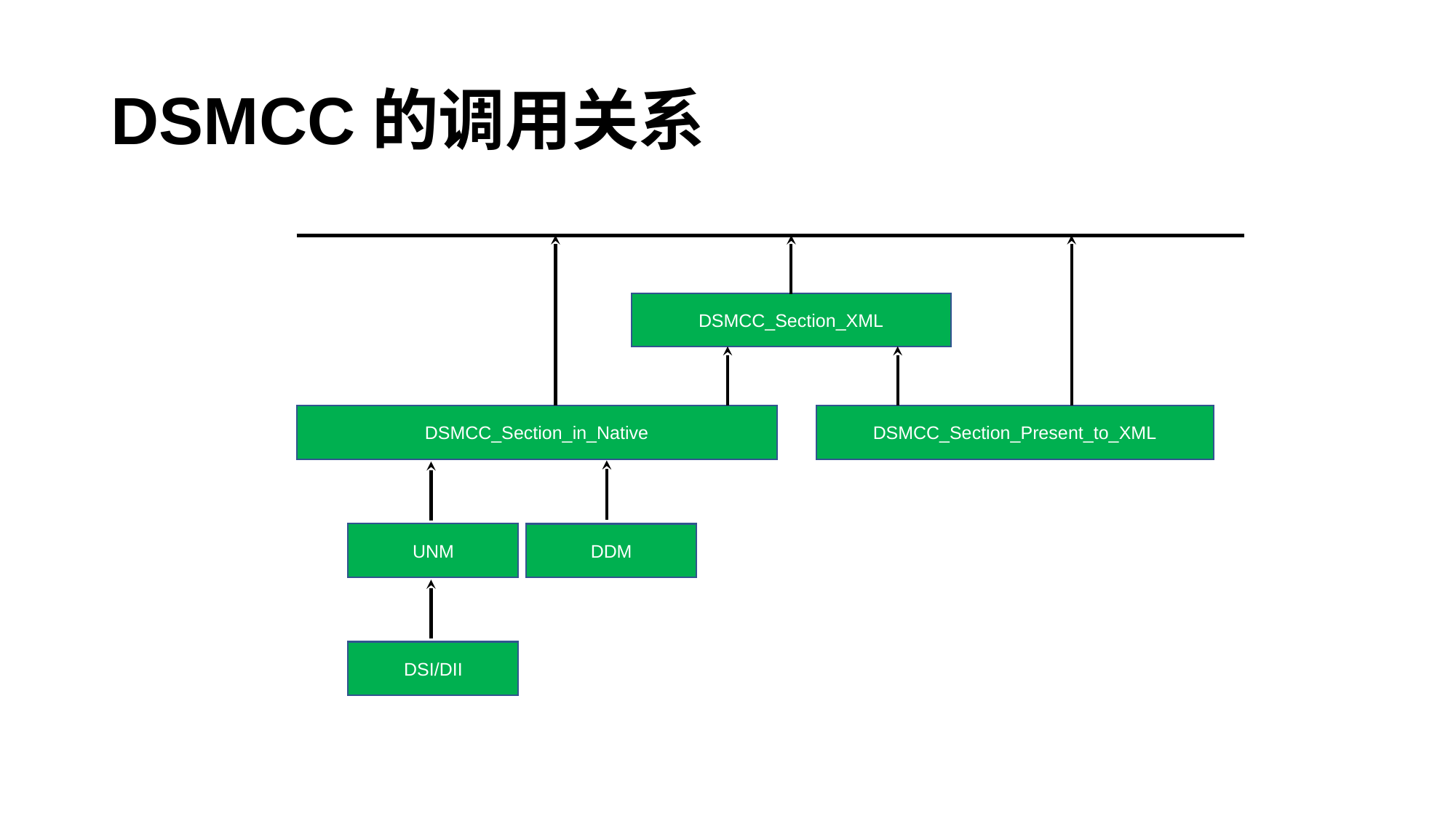

# DSMCC的调用关系
DSMCC_Section_XML
DSMCC_Section_in_Native
DSMCC_Section_Present_to_XML
UNM
DDM
DSI/DII